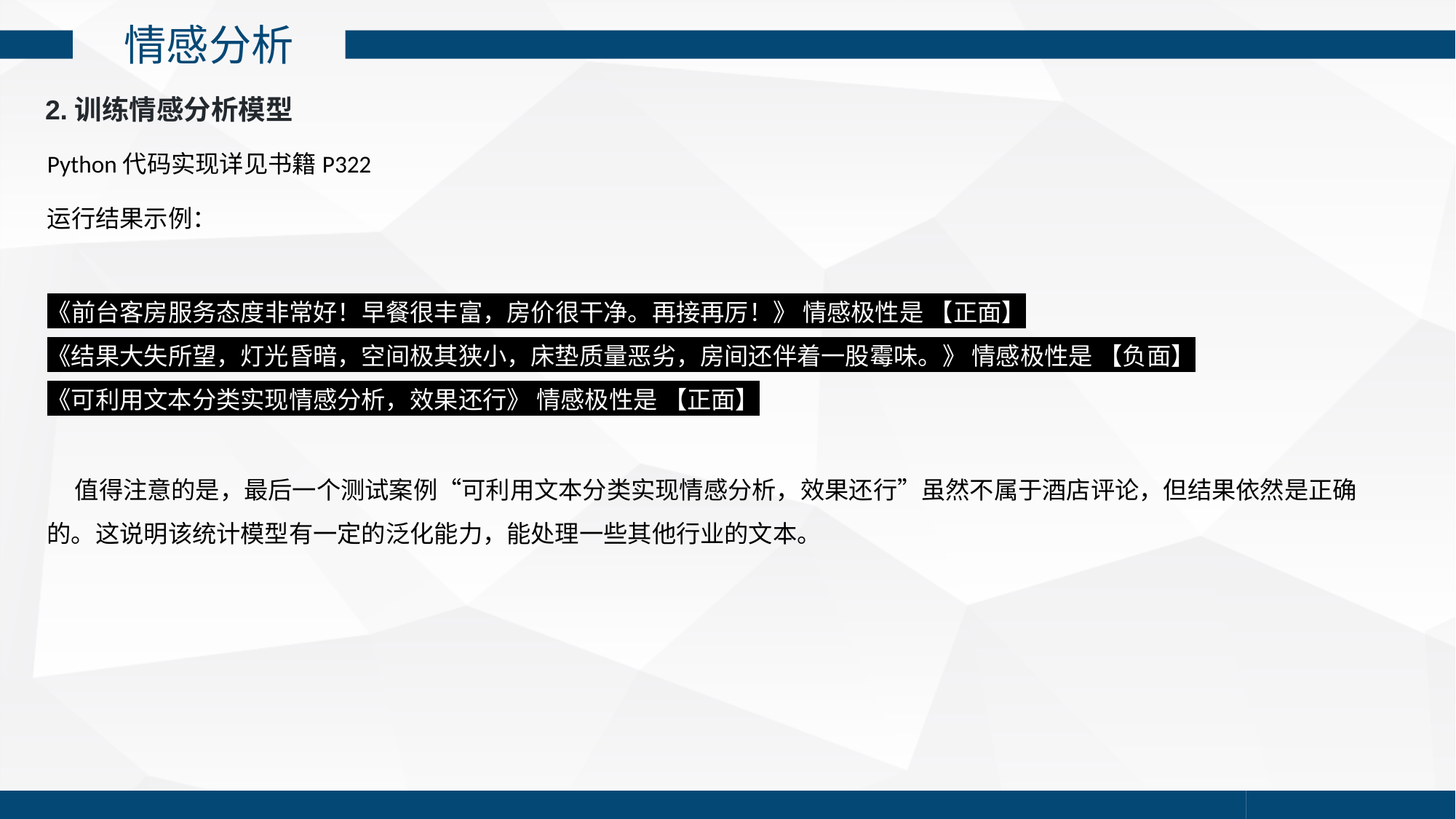

情感分析

2.训练情感分析模型
Python代码实现详见书籍P322
运行结果示例：
《前台客房服务态度非常好！早餐很丰富，房价很干净。再接再厉！》 情感极性是 【正面】
《结果大失所望，灯光昏暗，空间极其狭小，床垫质量恶劣，房间还伴着一股霉味。》 情感极性是 【负面】
《可利用文本分类实现情感分析，效果还行》 情感极性是 【正面】
    值得注意的是，最后一个测试案例“可利用文本分类实现情感分析，效果还行”虽然不属于酒店评论，但结果依然是正确的。这说明该统计模型有一定的泛化能力，能处理一些其他行业的文本。